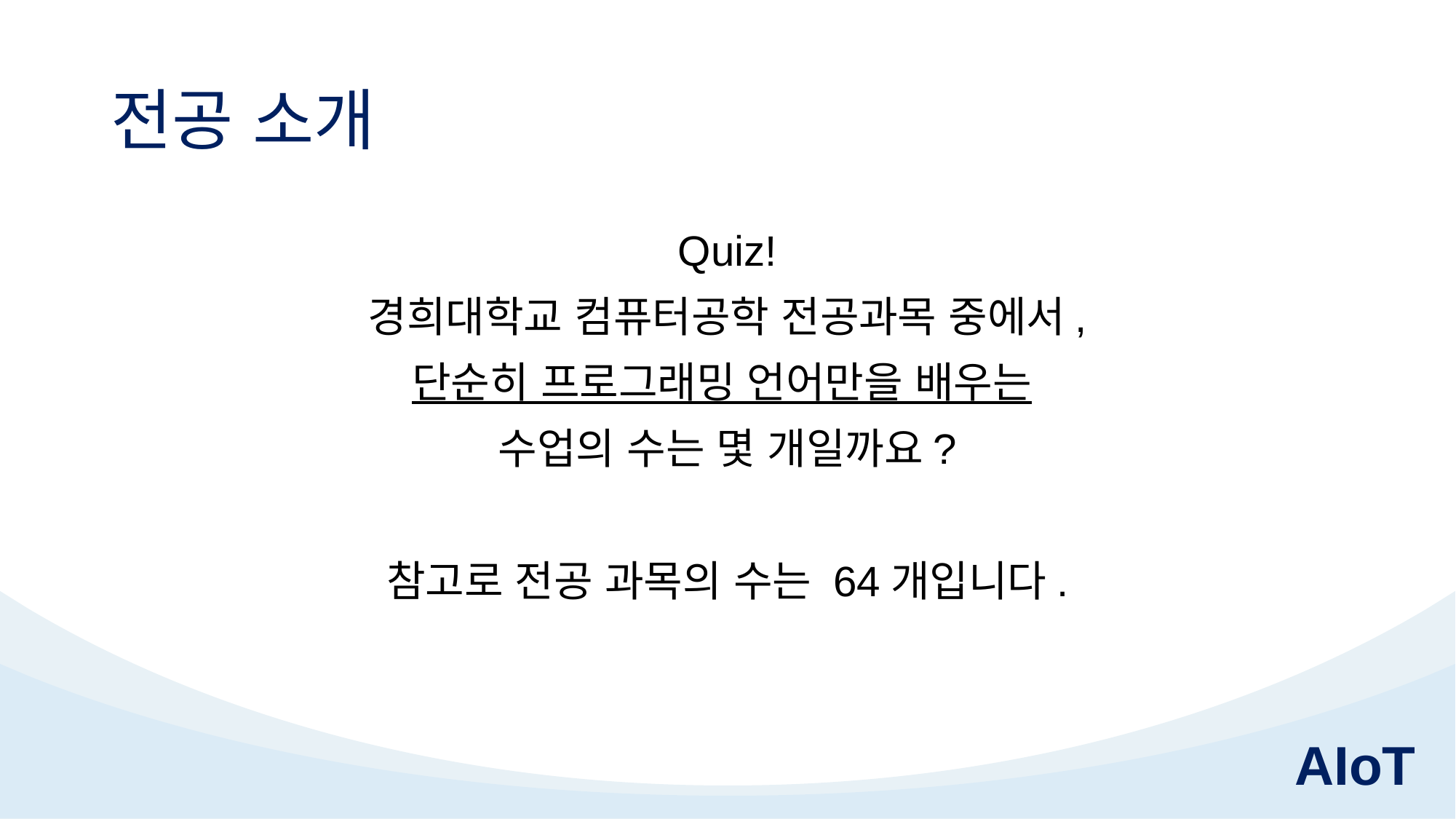

# 전공 소개
Quiz!
경희대학교 컴퓨터공학 전공과목 중에서,
단순히 프로그래밍 언어만을 배우는
수업의 수는 몇 개일까요?

참고로 전공 과목의 수는 64개입니다.